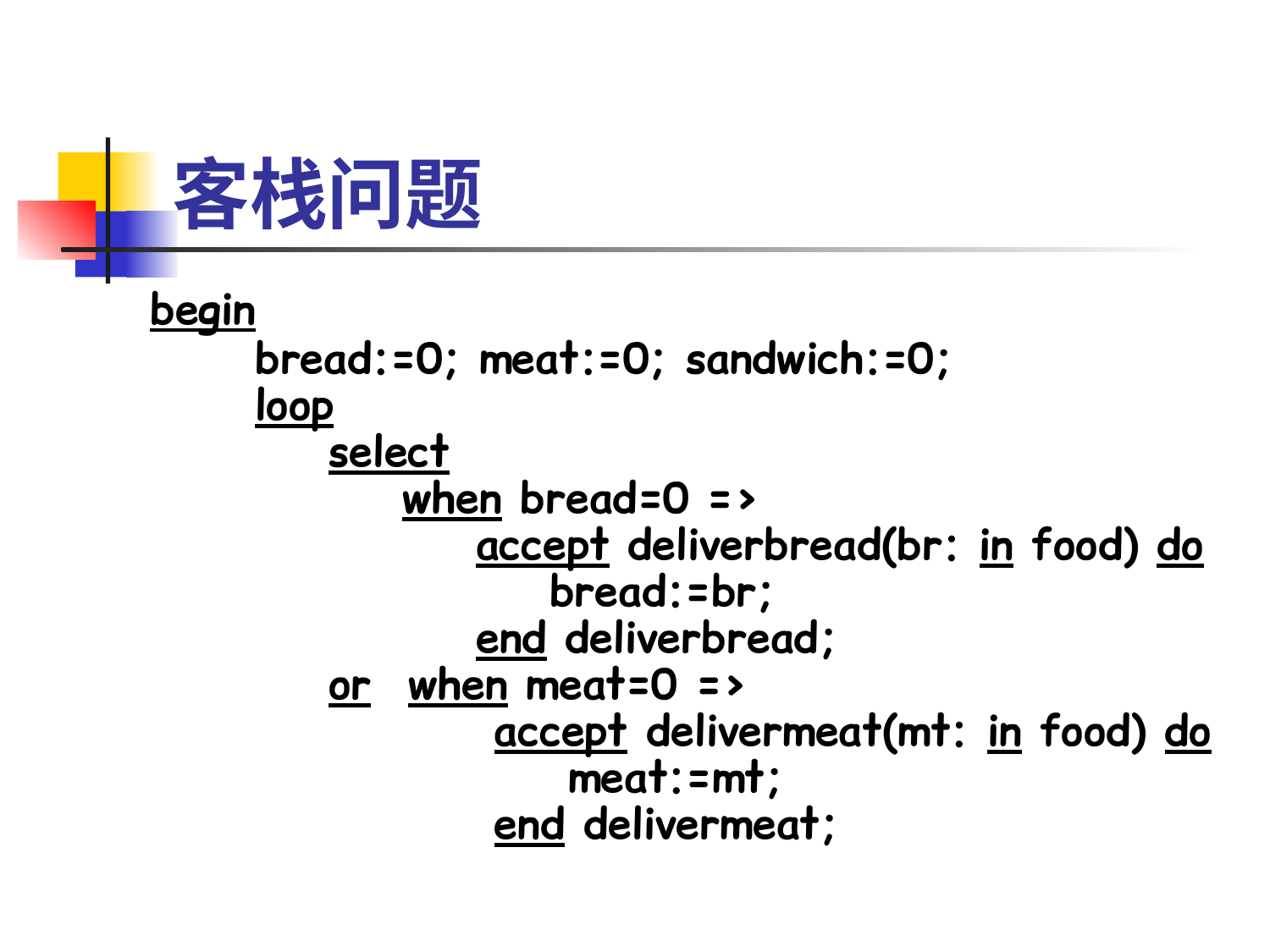

# 客栈问题
    begin
        bread:=0; meat:=0; sandwich:=0;
        loop
            select
                when bread=0 =>
                    accept deliverbread(br: in food) do
                        bread:=br;
                    end deliverbread;
            or  when meat=0 =>
                     accept delivermeat(mt: in food) do
                         meat:=mt;
                     end delivermeat;